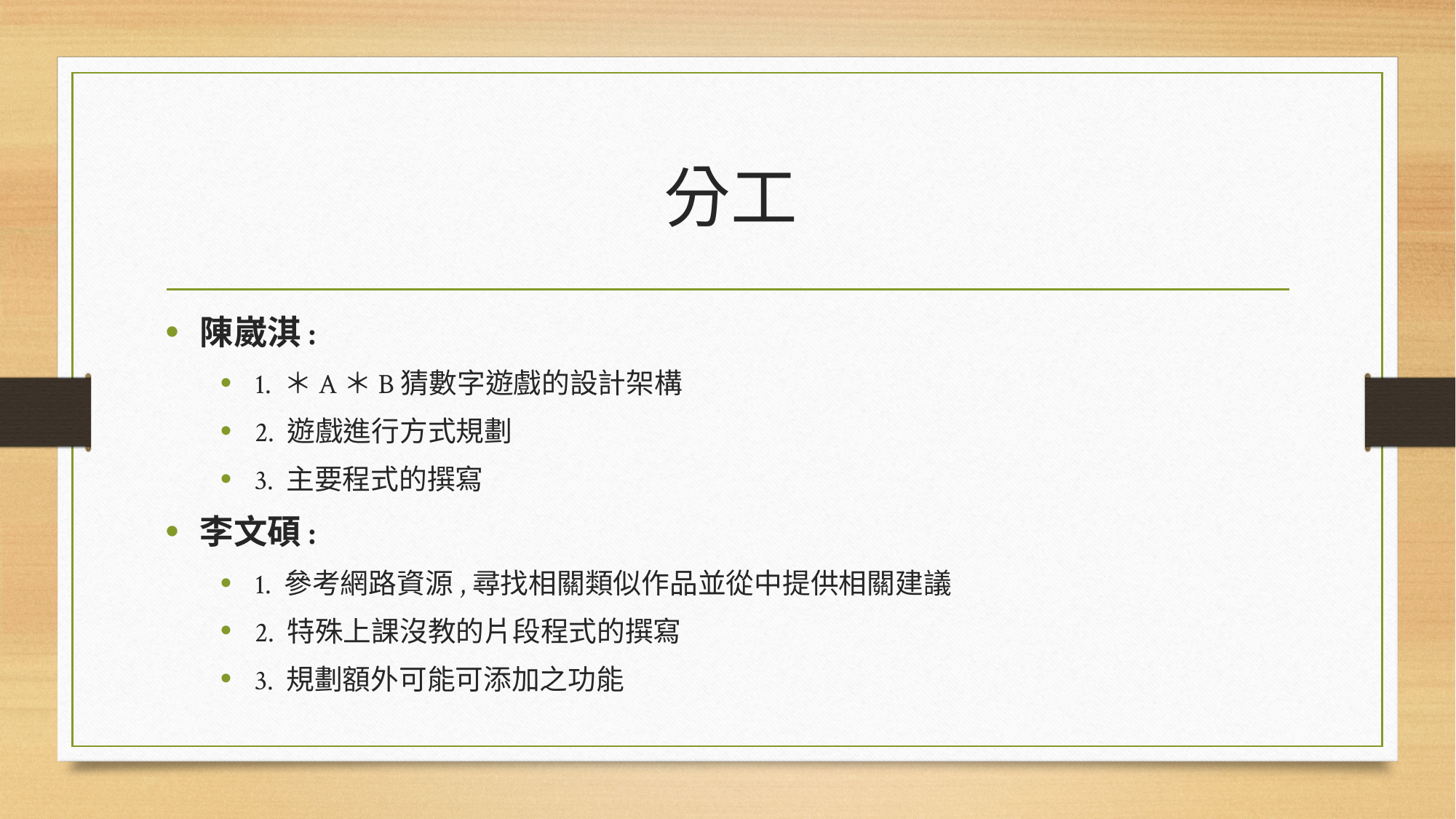

# 分工
陳崴淇:
1. ＊A＊B猜數字遊戲的設計架構
2. 遊戲進行方式規劃
3. 主要程式的撰寫
李文碩:
1. 參考網路資源,尋找相關類似作品並從中提供相關建議
2. 特殊上課沒教的片段程式的撰寫
3. 規劃額外可能可添加之功能